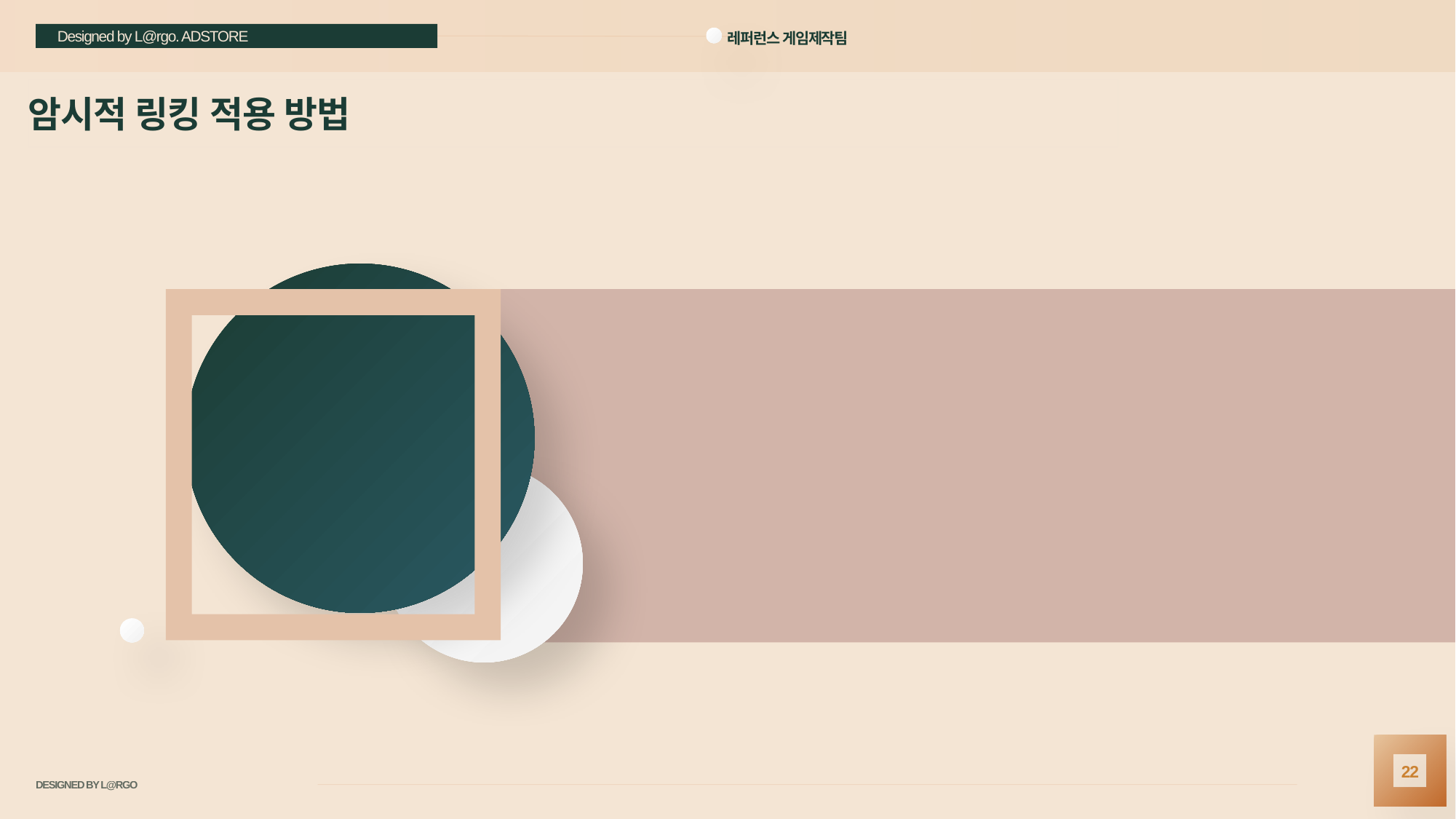

Designed by L@rgo. ADSTORE
레퍼런스 게임제작팀

암시적 링킹 적용 방법

영상으로 따로 만들 예정입니다.
총 영상 길이는 대략 컵라면 끓일 예정
입니다.

22
DESIGNED BY L@RGO